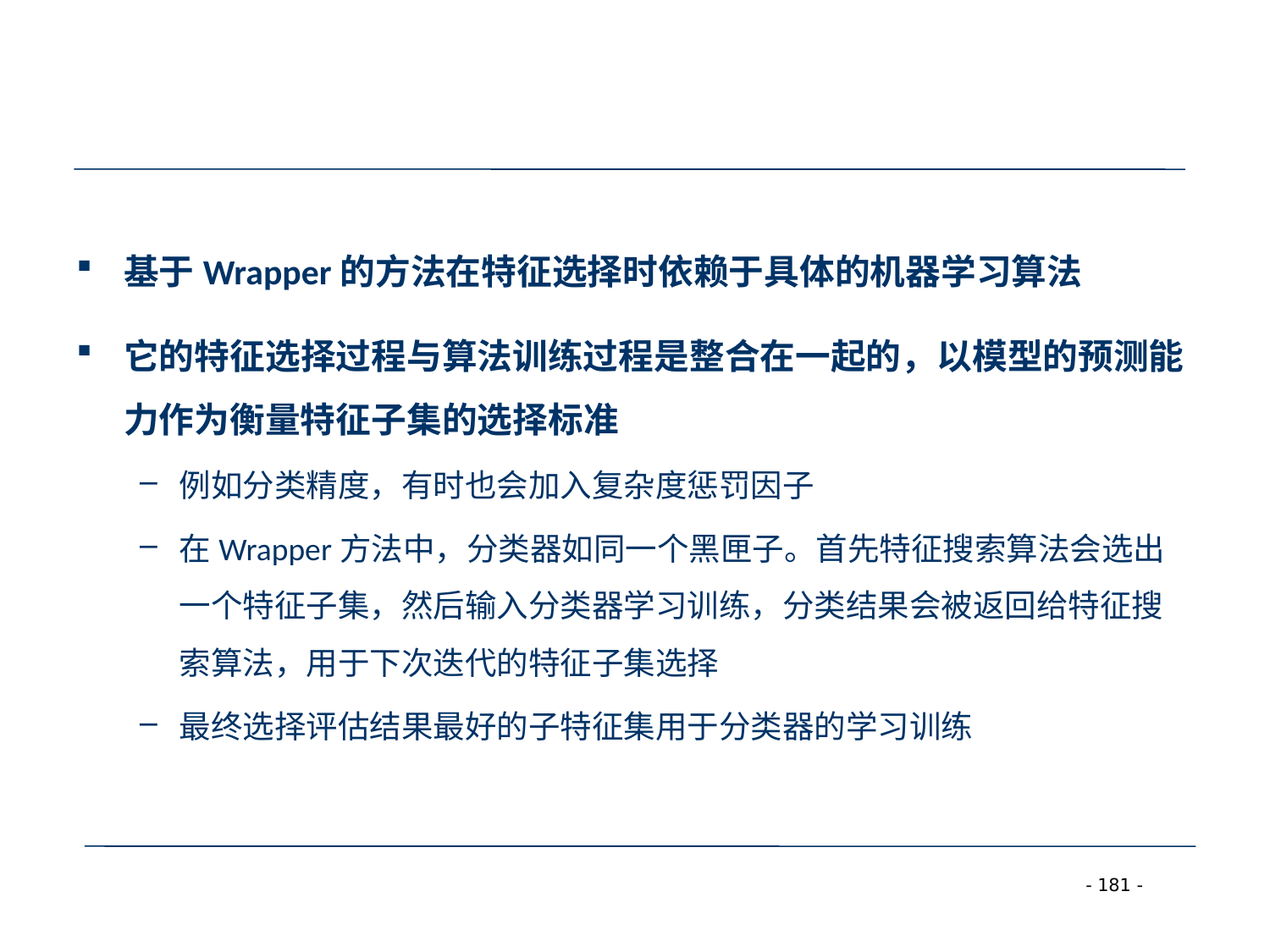

#
基于Wrapper的方法在特征选择时依赖于具体的机器学习算法
它的特征选择过程与算法训练过程是整合在一起的，以模型的预测能力作为衡量特征子集的选择标准
例如分类精度，有时也会加入复杂度惩罚因子
在Wrapper方法中，分类器如同一个黑匣子。首先特征搜索算法会选出一个特征子集，然后输入分类器学习训练，分类结果会被返回给特征搜索算法，用于下次迭代的特征子集选择
最终选择评估结果最好的子特征集用于分类器的学习训练